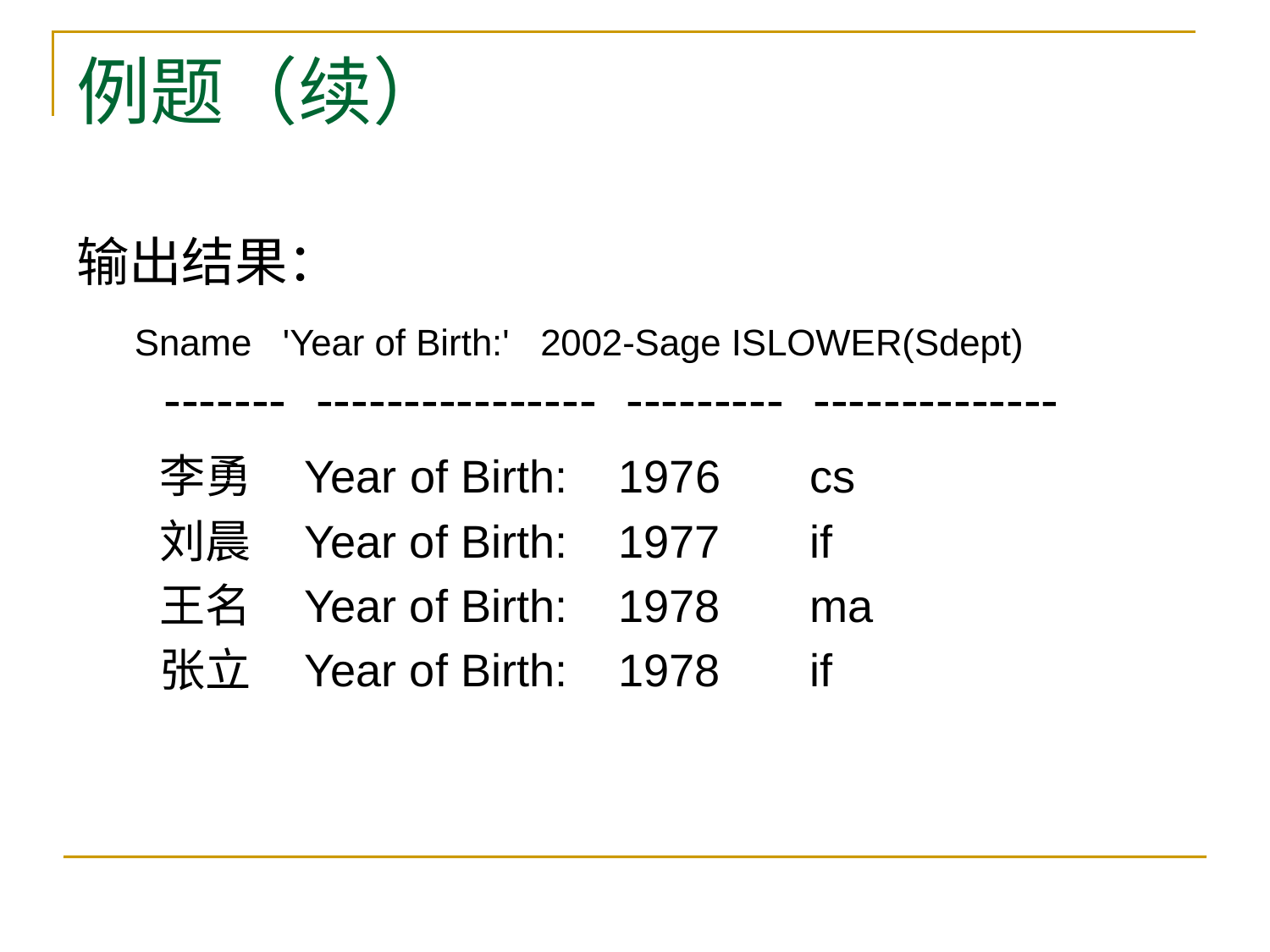

# 例题（续）
输出结果：
    Sname   'Year of Birth:'   2002-Sage ISLOWER(Sdept)
      -------  ----------------  ---------  --------------
      李勇    Year of Birth:    1976       cs
       刘晨    Year of Birth:    1977       if
       王名    Year of Birth:    1978       ma
       张立    Year of Birth:    1978       if